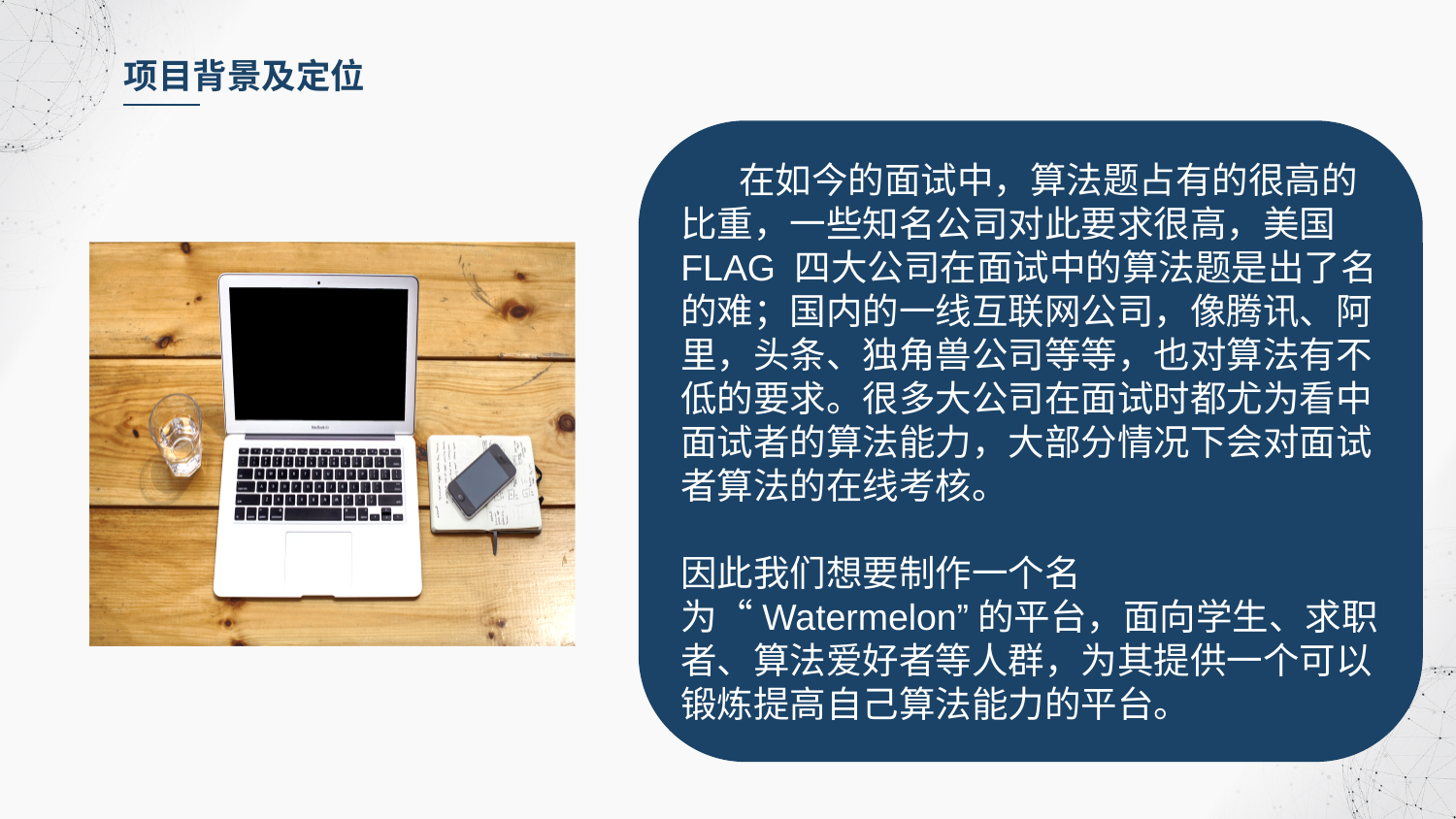

项目背景及定位
      在如今的面试中，算法题占有的很高的比重，一些知名公司对此要求很高，美国FLAG 四大公司在面试中的算法题是出了名的难；国内的一线互联网公司，像腾讯、阿里，头条、独角兽公司等等，也对算法有不低的要求。很多大公司在面试时都尤为看中面试者的算法能力，大部分情况下会对面试者算法的在线考核。

因此我们想要制作一个名为“Watermelon”的平台，面向学生、求职者、算法爱好者等人群，为其提供一个可以锻炼提高自己算法能力的平台。